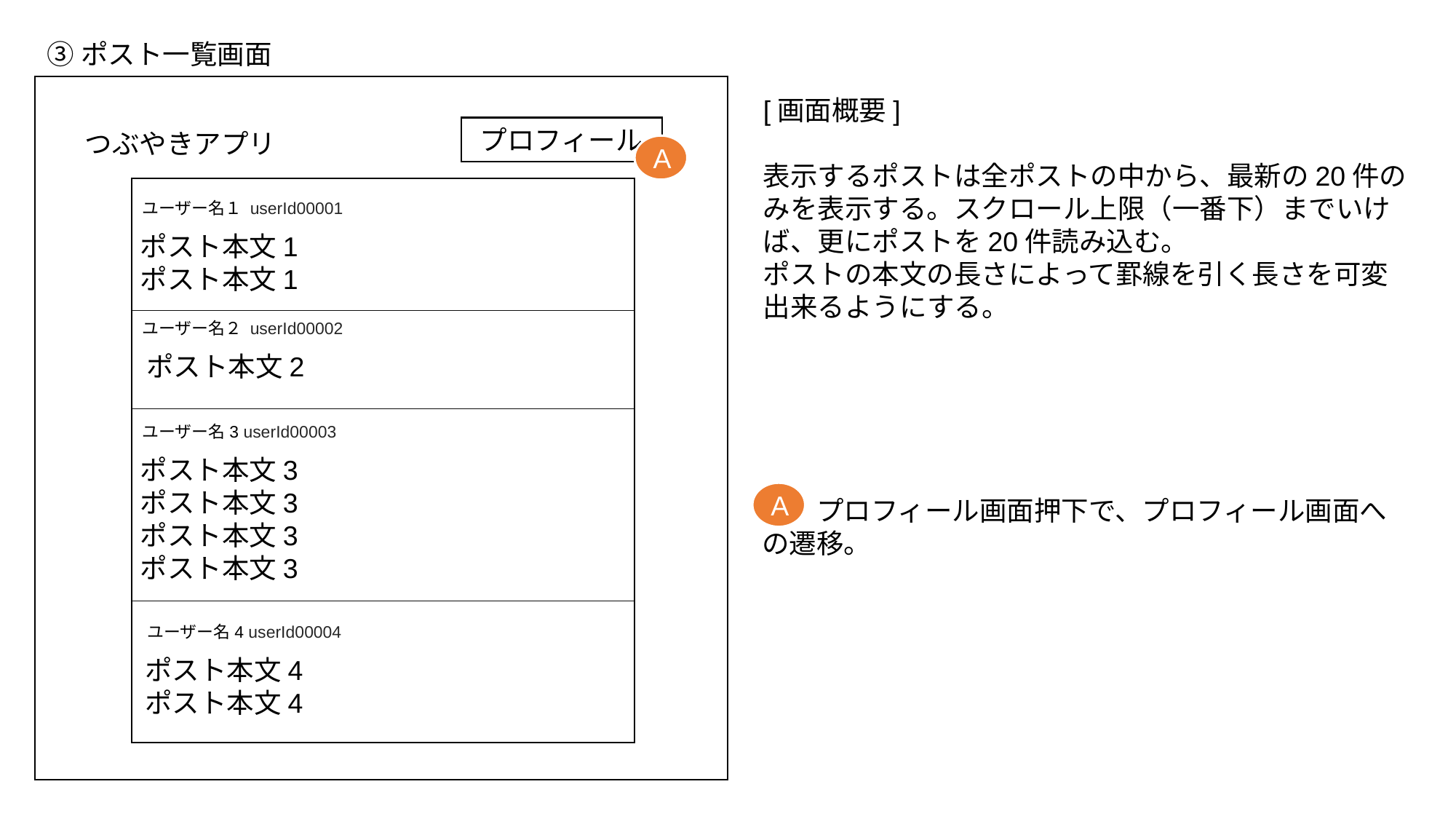

③ポスト一覧画面

[画面概要]

表示するポストは全ポストの中から、最新の20件のみを表示する。スクロール上限（一番下）までいけば、更にポストを20件読み込む。
ポストの本文の長さによって罫線を引く長さを可変出来るようにする。
プロフィール
つぶやきアプリ
A

ユーザー名１ userId00001
ポスト本文1
ポスト本文1
ユーザー名２ userId00002
ポスト本文2

ユーザー名3 userId00003
ポスト本文3
ポスト本文3
ポスト本文3
ポスト本文3

A
　　プロフィール画面押下で、プロフィール画面への遷移。
ユーザー名4 userId00004
ポスト本文4
ポスト本文4